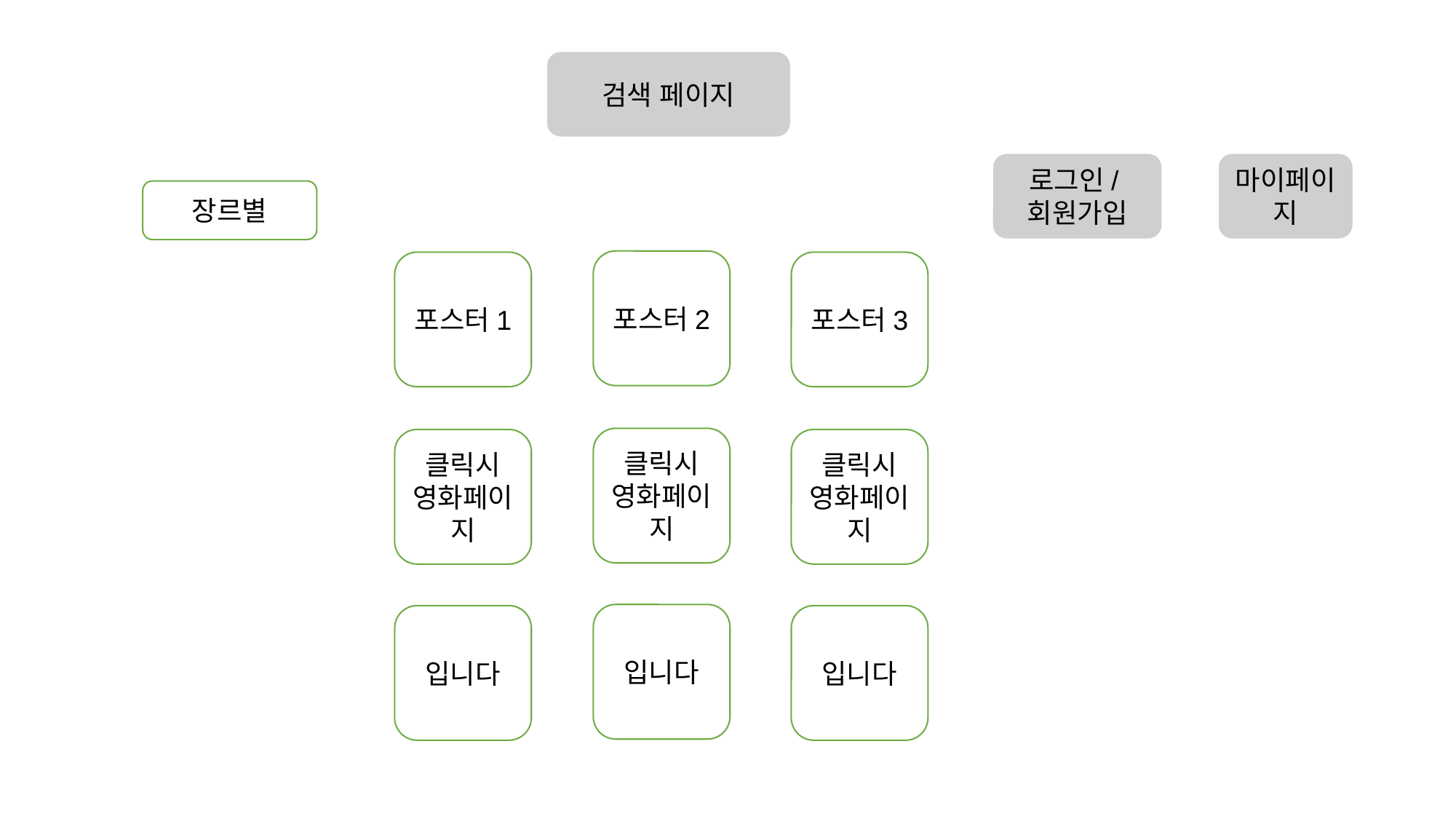

검색 페이지
로그인/회원가입
마이페이지
장르별
포스터2
포스터1
포스터3
클릭시 영화페이지
클릭시 영화페이지
클릭시 영화페이지
입니다
입니다
입니다